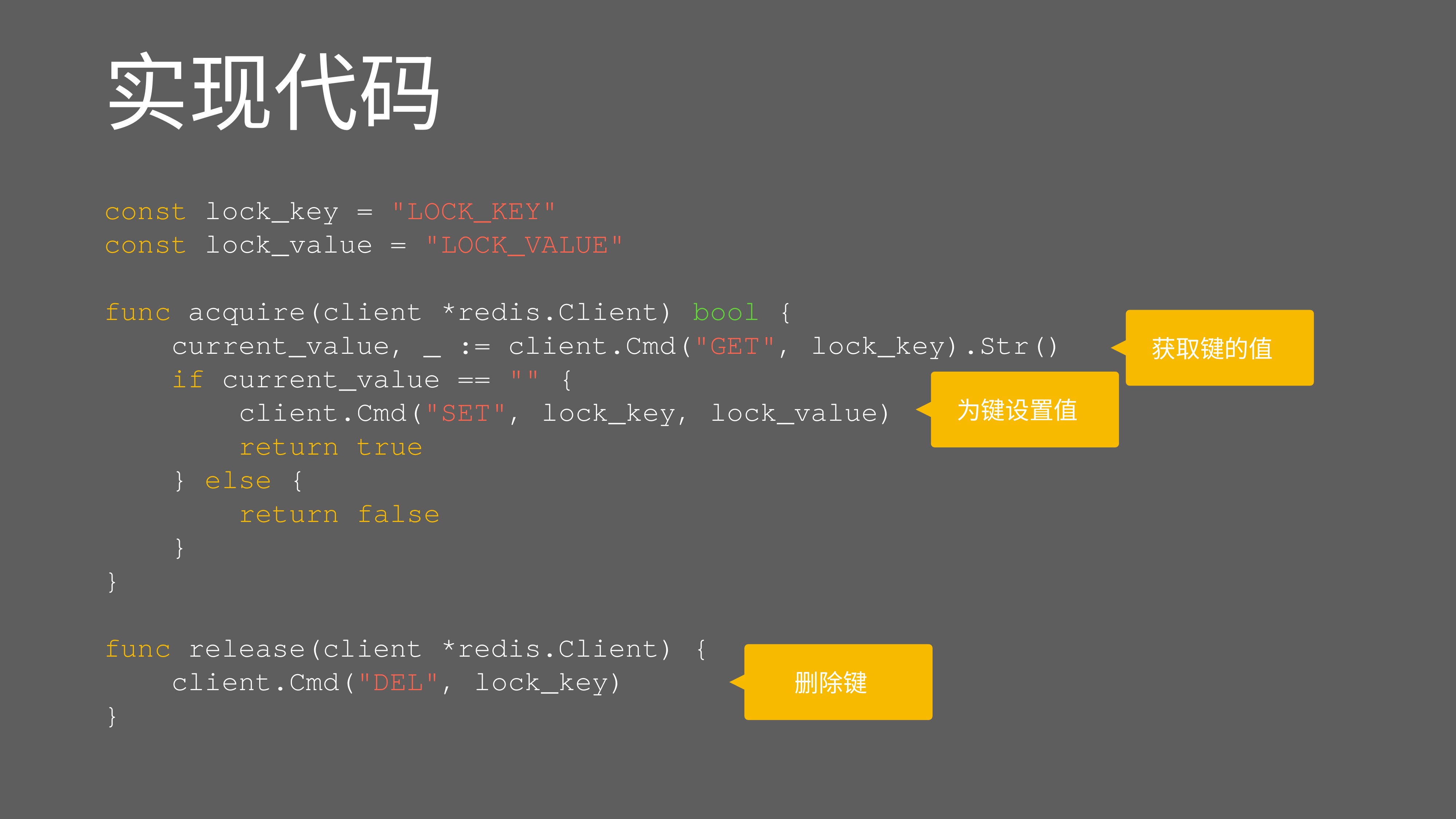

# 实现代码
const lock_key = "LOCK_KEY"
const lock_value = "LOCK_VALUE"

func acquire(client *redis.Client) bool {
    current_value, _ := client.Cmd("GET", lock_key).Str()
    if current_value == "" {
        client.Cmd("SET", lock_key, lock_value)
        return true
    } else {
        return false
    }
}

func release(client *redis.Client) {
    client.Cmd("DEL", lock_key)
}
获取键的值
为键设置值
删除键